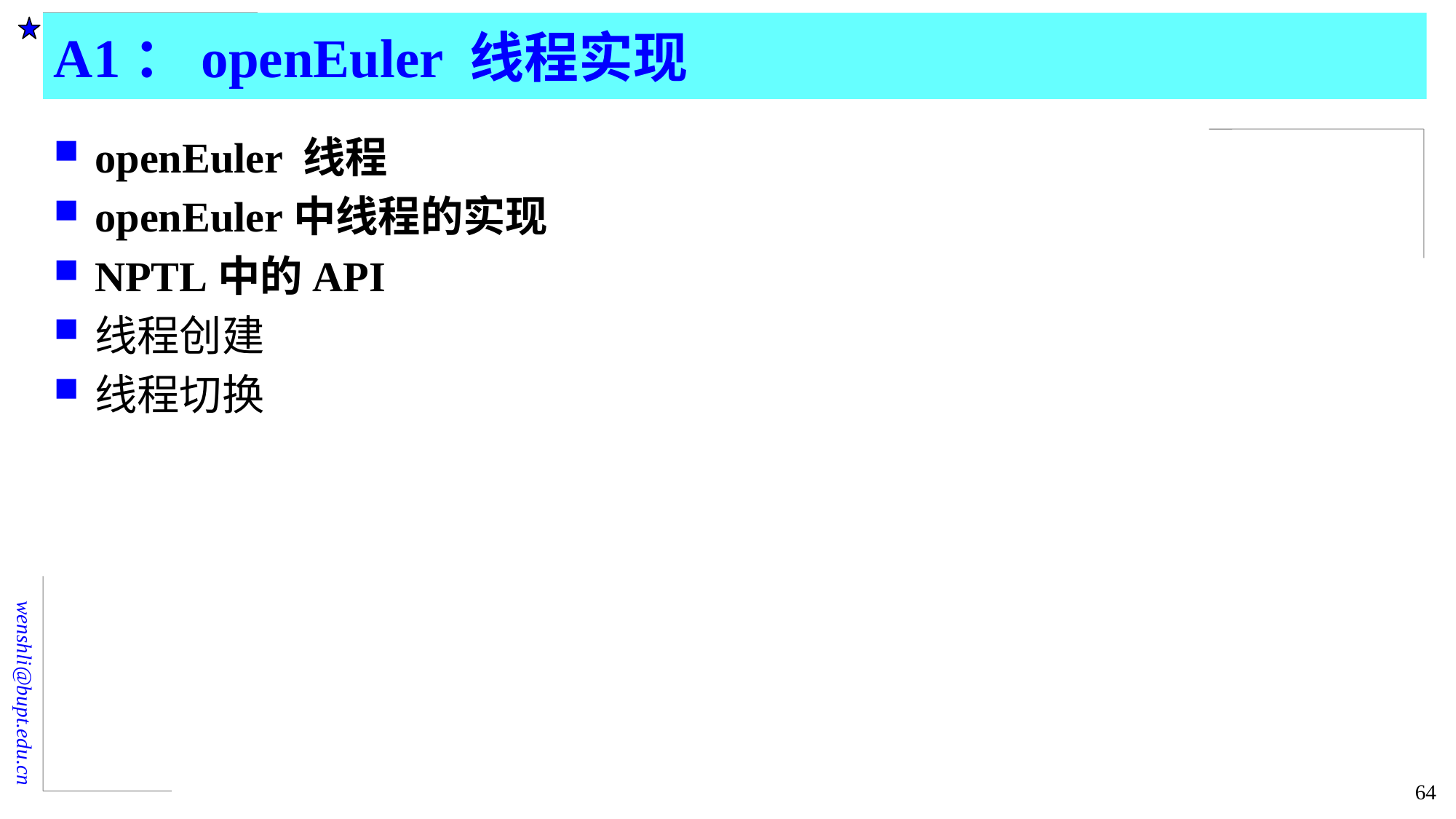

# A1：openEuler 线程实现
openEuler 线程
openEuler中线程的实现
NPTL中的API
线程创建
线程切换

64